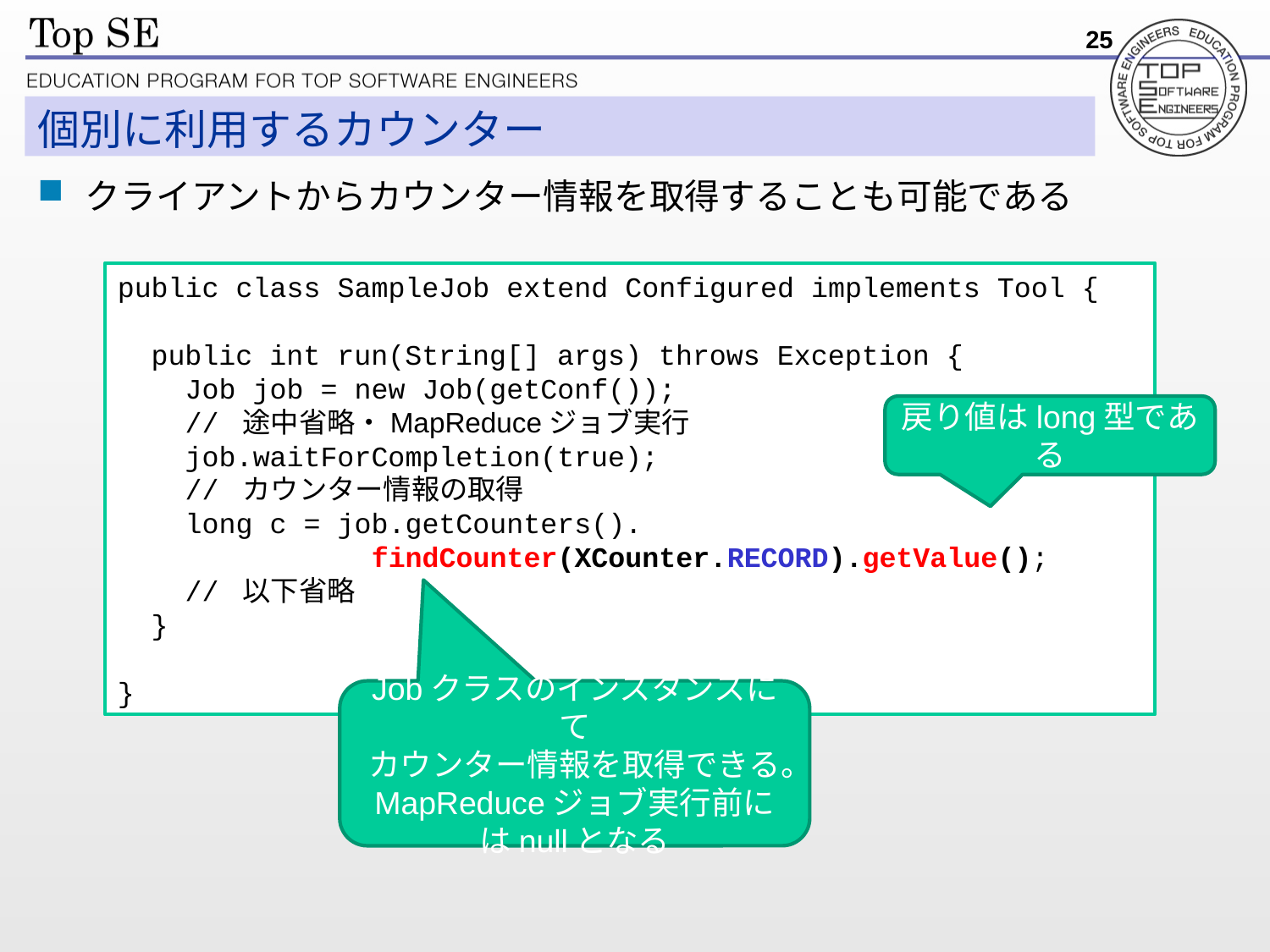

25
# 個別に利用するカウンター
クライアントからカウンター情報を取得することも可能である
public class SampleJob extend Configured implements Tool {

  public int run(String[] args) throws Exception {
    Job job = new Job(getConf());
    // 途中省略・MapReduceジョブ実行
    job.waitForCompletion(true);
    // カウンター情報の取得
    long c = job.getCounters().
               findCounter(XCounter.RECORD).getValue();
    // 以下省略
  }

}
戻り値はlong型である
Jobクラスのインスタンスにて
カウンター情報を取得できる。
MapReduceジョブ実行前にはnullとなる